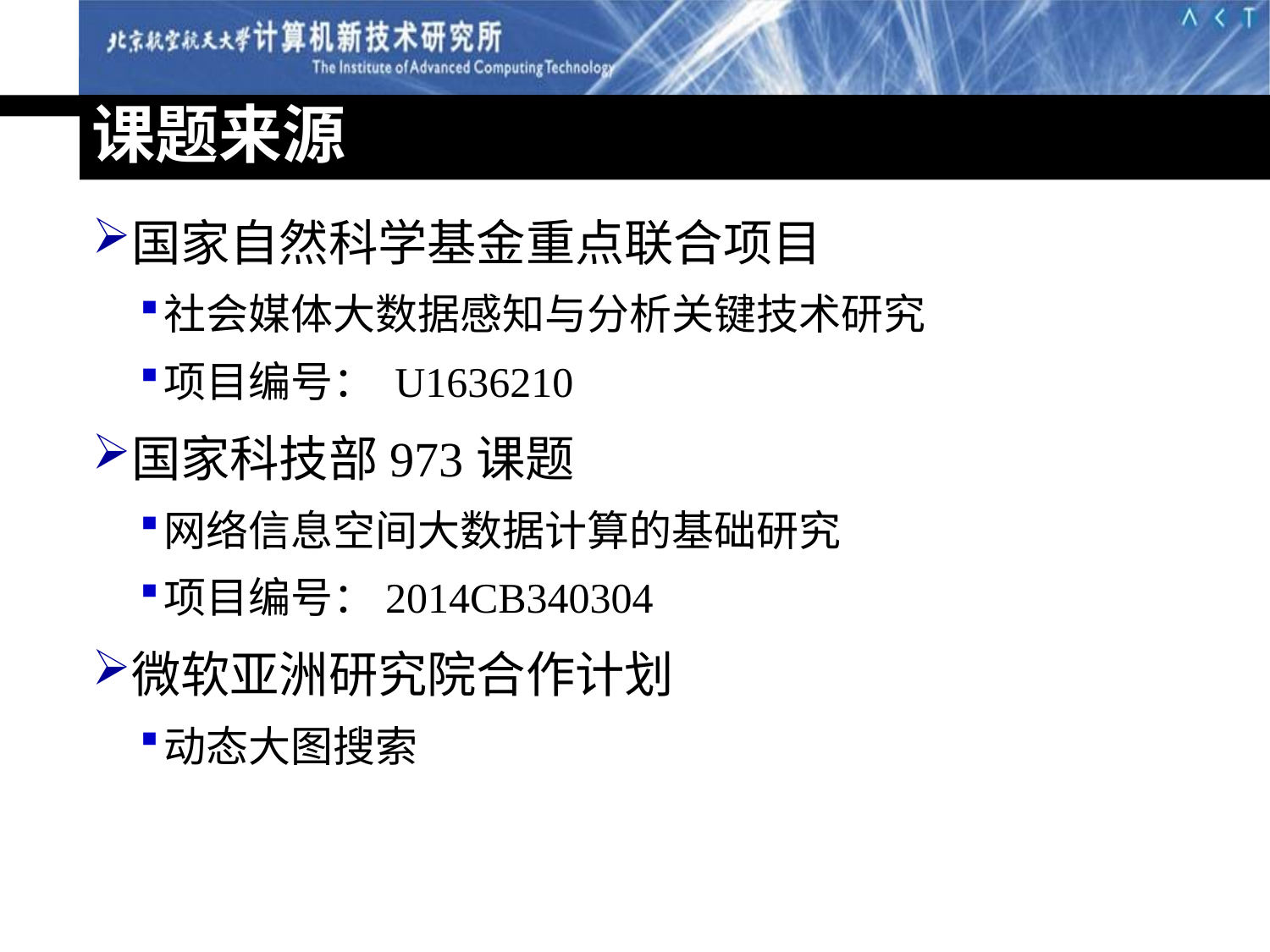

# 课题来源
国家自然科学基金重点联合项目
社会媒体大数据感知与分析关键技术研究
项目编号： U1636210
国家科技部973课题
网络信息空间大数据计算的基础研究
项目编号：2014CB340304
微软亚洲研究院合作计划
动态大图搜索